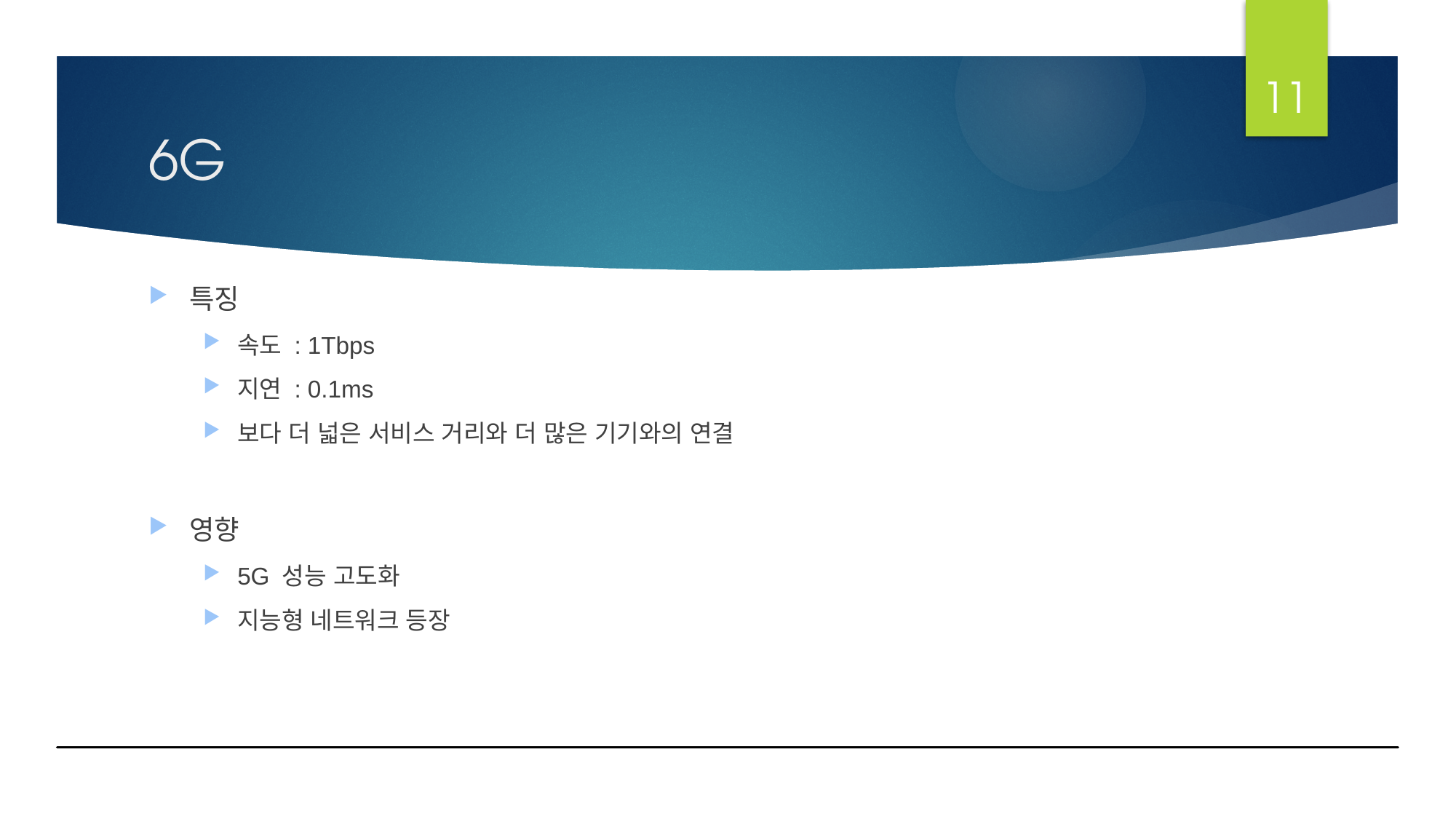

11
# 6G
특징
속도 : 1Tbps
지연 : 0.1ms
보다 더 넓은 서비스 거리와 더 많은 기기와의 연결

영향
5G 성능 고도화
지능형 네트워크 등장